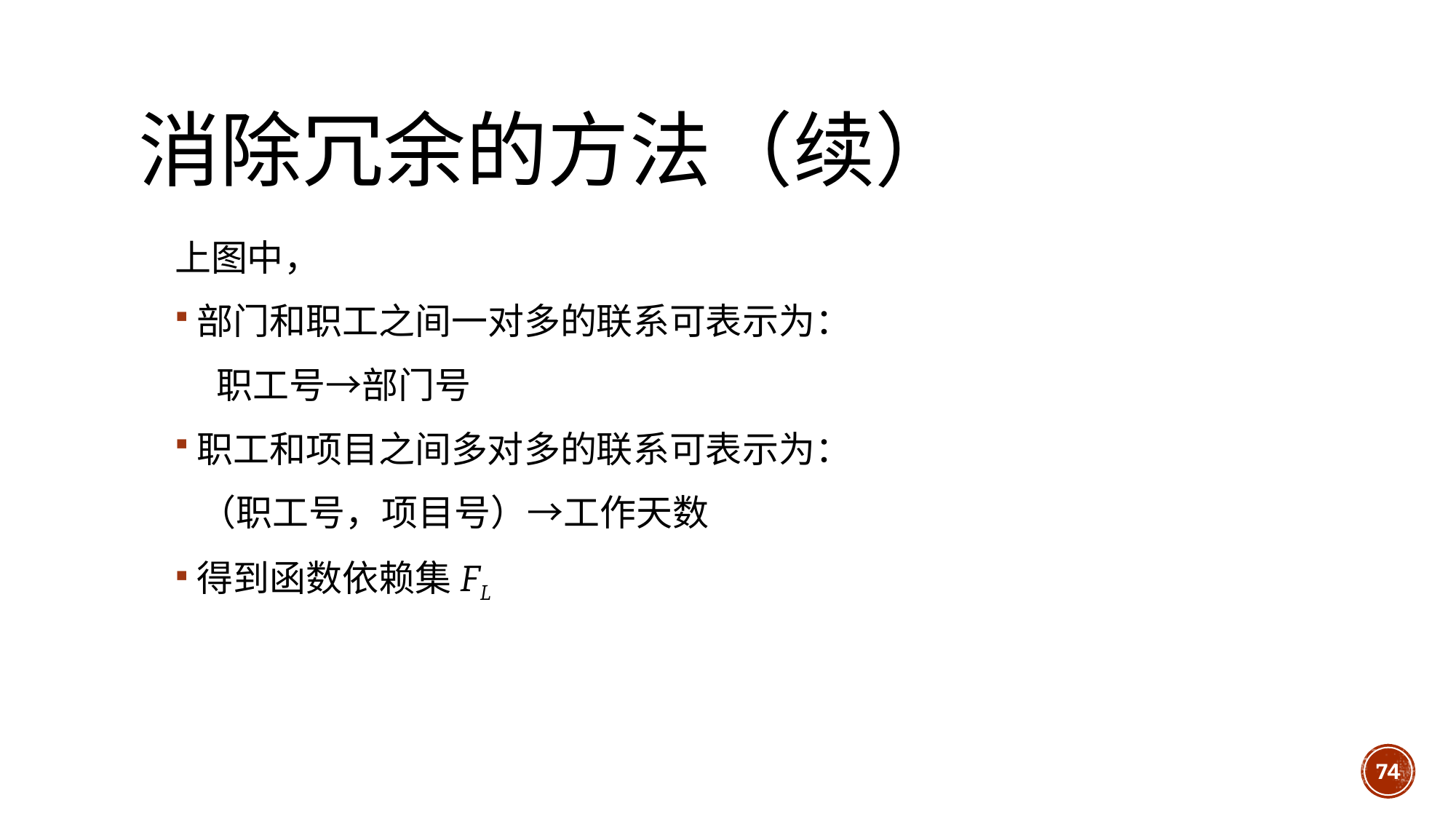

# 消除冗余的方法（续）
上图中，
部门和职工之间一对多的联系可表示为：
    职工号→部门号
职工和项目之间多对多的联系可表示为：
  （职工号，项目号）→工作天数
得到函数依赖集FL
74